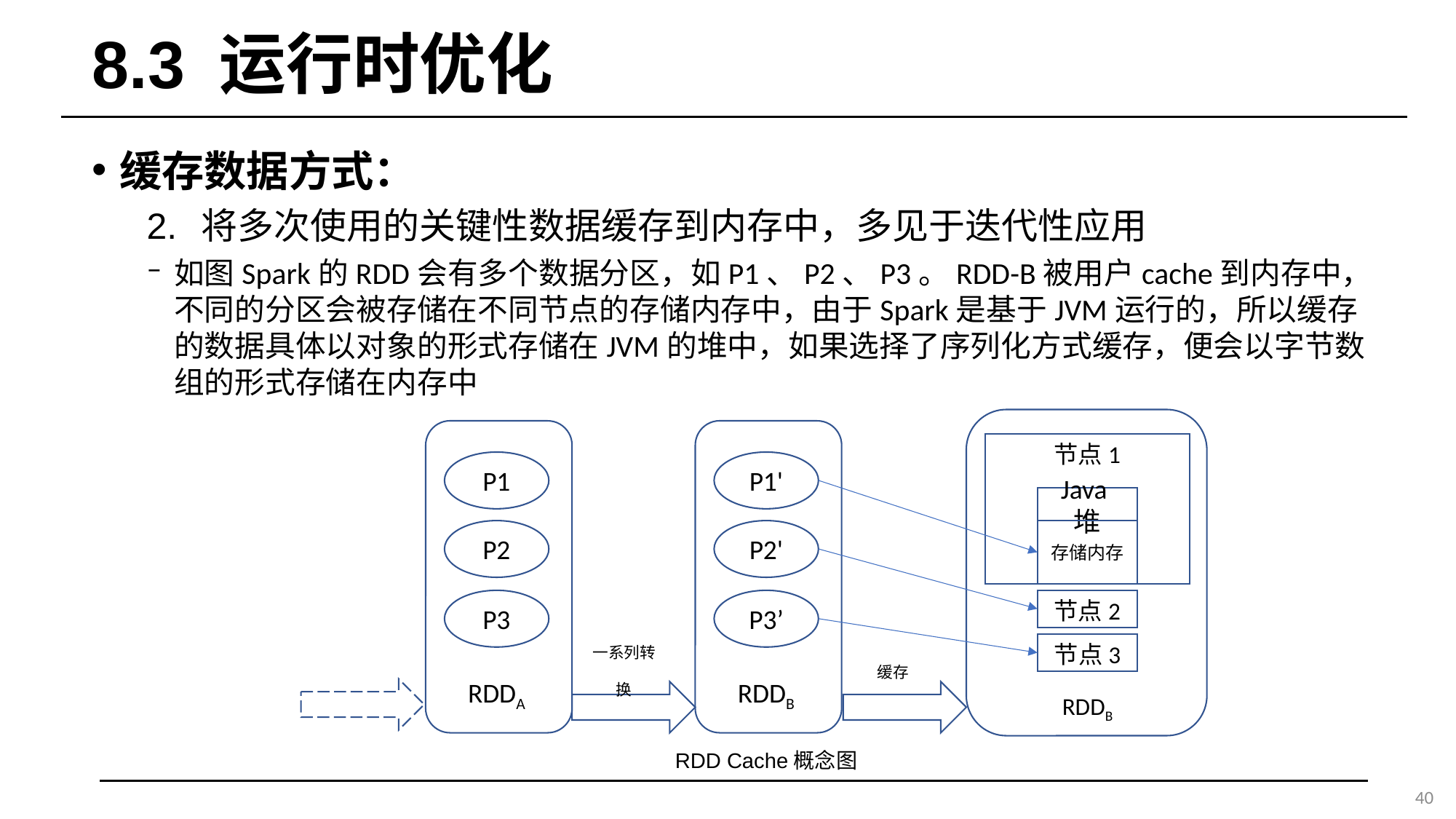

# 8.3 运行时优化
缓存数据方式：
将多次使用的关键性数据缓存到内存中，多见于迭代性应用
如图Spark的RDD会有多个数据分区，如P1、P2、P3。RDD-B被用户cache到内存中，不同的分区会被存储在不同节点的存储内存中，由于Spark是基于JVM运行的，所以缓存的数据具体以对象的形式存储在JVM的堆中，如果选择了序列化方式缓存，便会以字节数组的形式存储在内存中

P1'
P2'
P3’
RDDB
节点1
P1
Java堆
P2
存储内存
P3
节点2
一系列转换
缓存
节点3
RDDA

RDDB
RDD Cache概念图
40